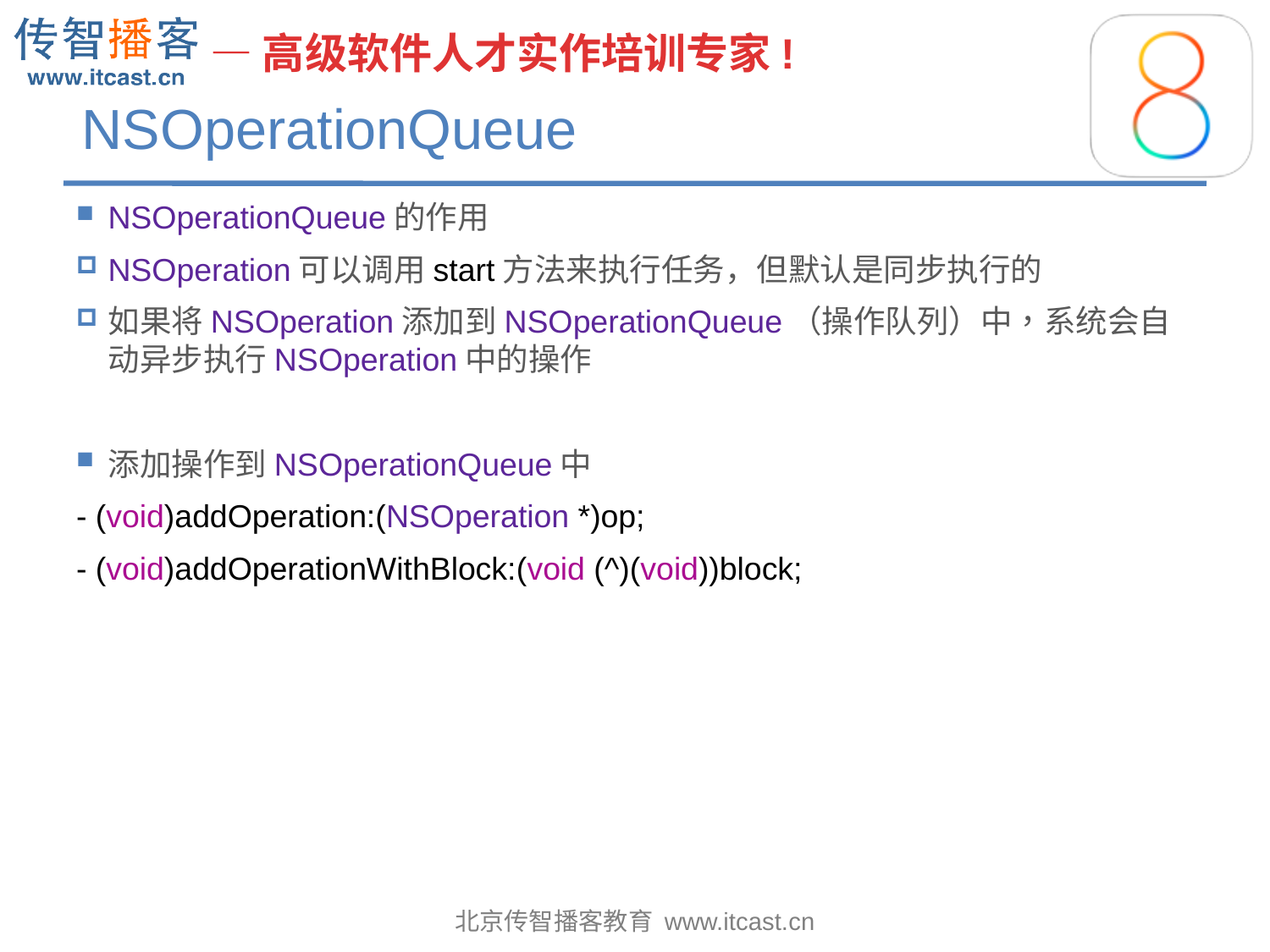

# NSOperationQueue
NSOperationQueue的作用
NSOperation可以调用start方法来执行任务，但默认是同步执行的
如果将NSOperation添加到NSOperationQueue（操作队列）中，系统会自动异步执行NSOperation中的操作

添加操作到NSOperationQueue中
- (void)addOperation:(NSOperation *)op;
- (void)addOperationWithBlock:(void (^)(void))block;